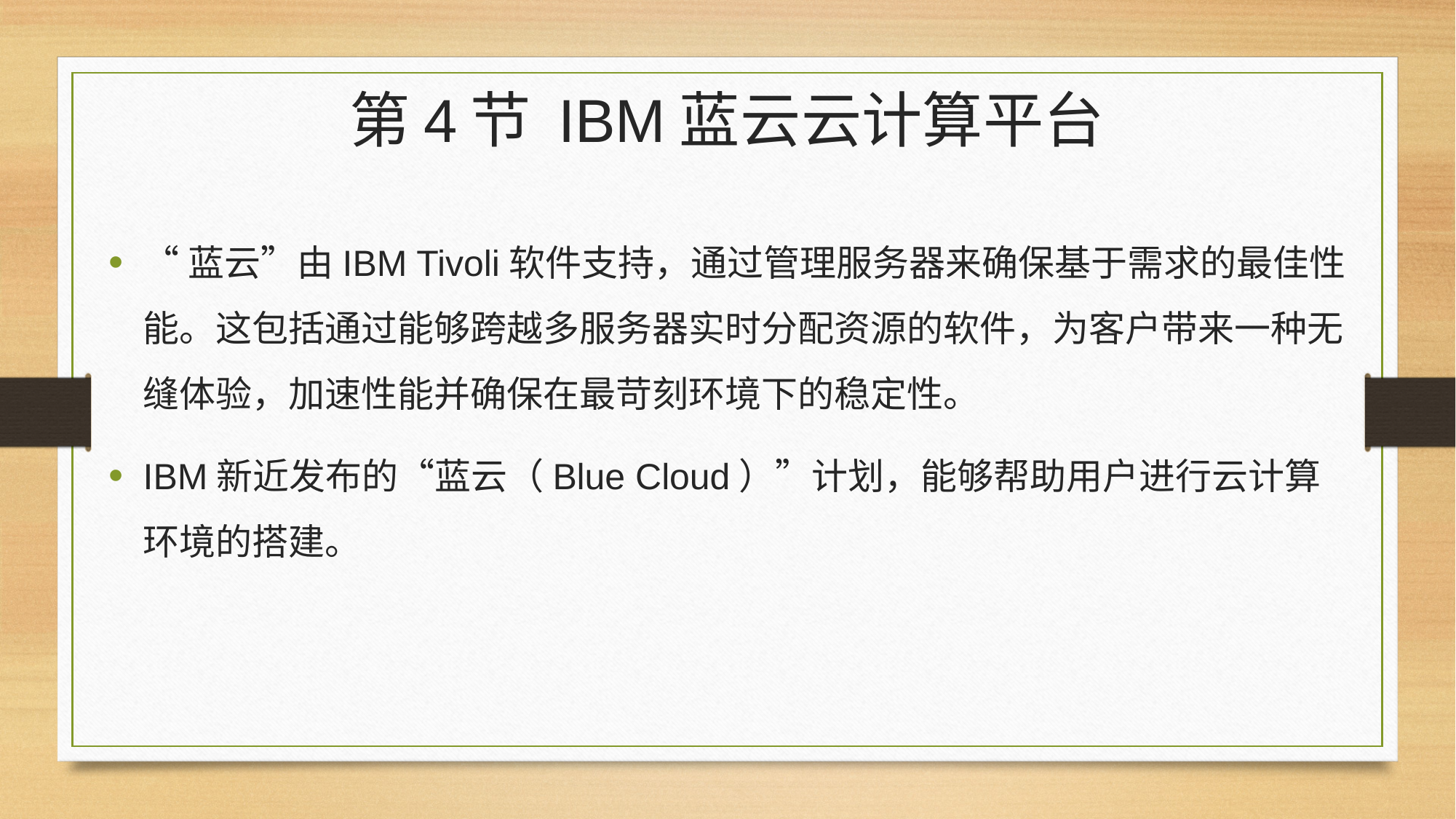

# 第4节 IBM蓝云云计算平台
“蓝云”由IBM Tivoli软件支持，通过管理服务器来确保基于需求的最佳性能。这包括通过能够跨越多服务器实时分配资源的软件，为客户带来一种无缝体验，加速性能并确保在最苛刻环境下的稳定性。
IBM新近发布的“蓝云（Blue Cloud）”计划，能够帮助用户进行云计算环境的搭建。